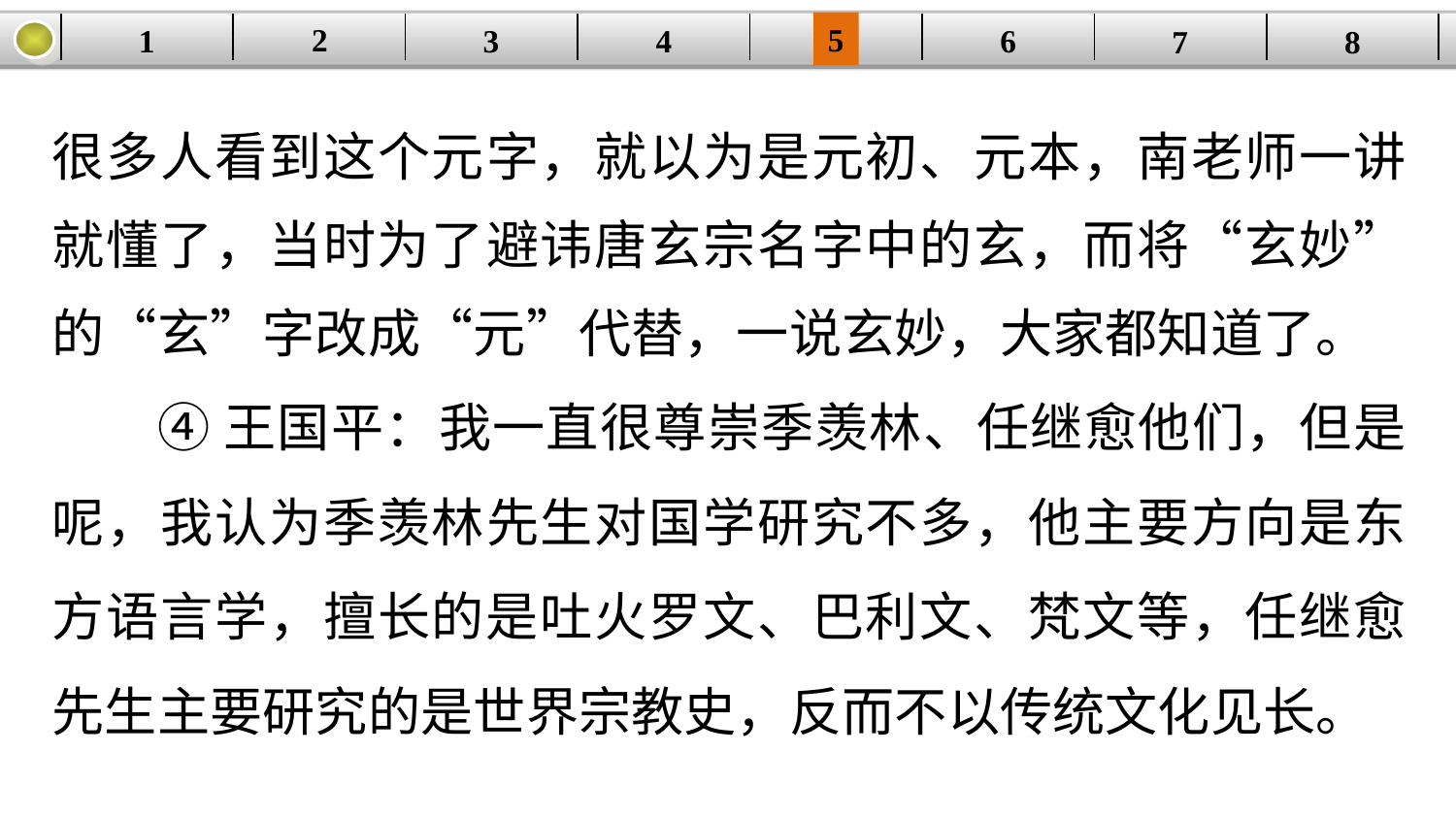

5
2
1
4
6
|  |  |  |  |  |  |  |  |
| --- | --- | --- | --- | --- | --- | --- | --- |
3
8
7

很多人看到这个元字，就以为是元初、元本，南老师一讲就懂了，当时为了避讳唐玄宗名字中的玄，而将“玄妙”的“玄”字改成“元”代替，一说玄妙，大家都知道了。
④王国平：我一直很尊崇季羡林、任继愈他们，但是呢，我认为季羡林先生对国学研究不多，他主要方向是东方语言学，擅长的是吐火罗文、巴利文、梵文等，任继愈先生主要研究的是世界宗教史，反而不以传统文化见长。